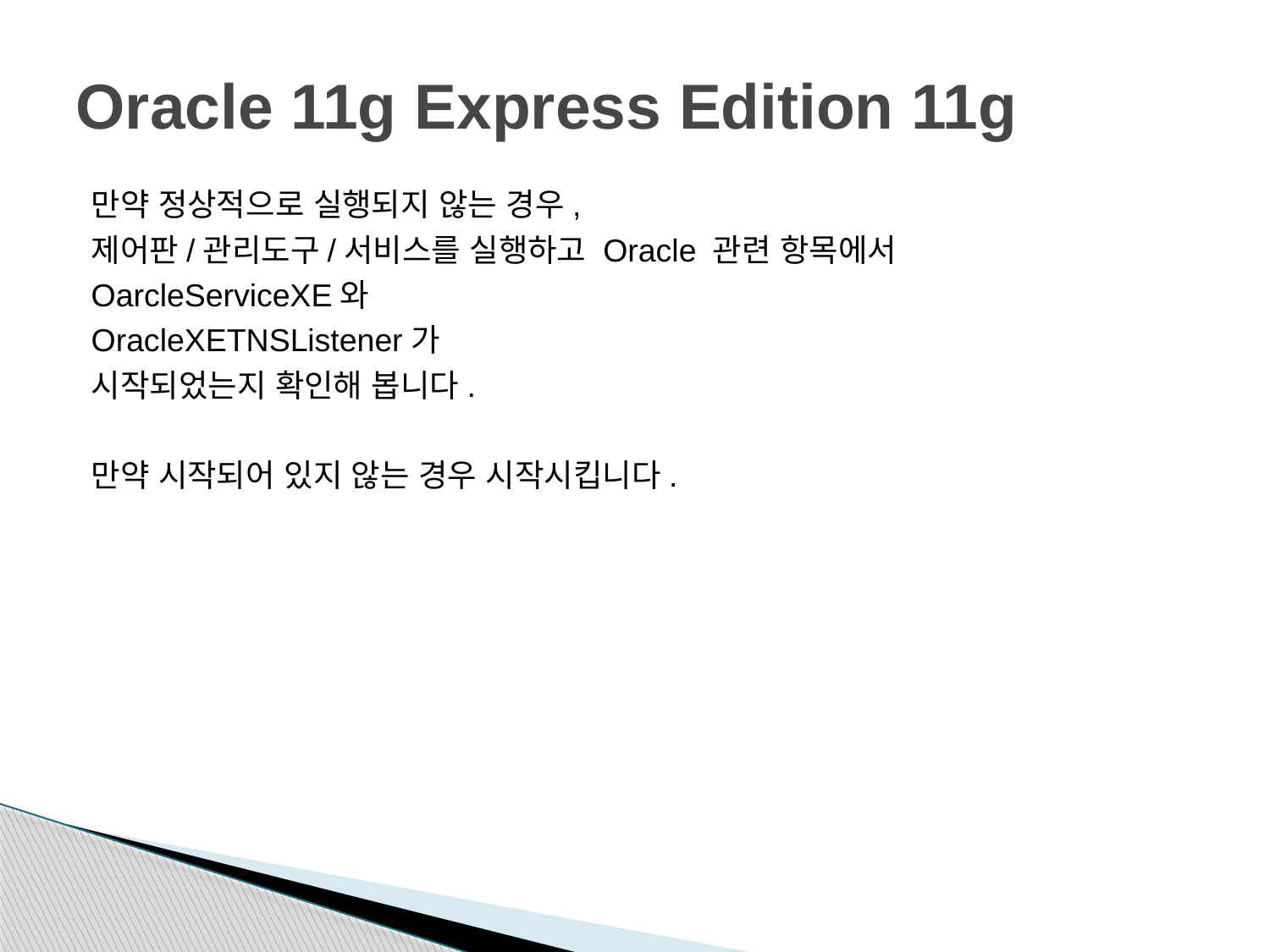

# Oracle 11g Express Edition 11g
만약 정상적으로 실행되지 않는 경우,
제어판/관리도구/서비스를 실행하고 Oracle 관련 항목에서
OarcleServiceXE와
OracleXETNSListener가
시작되었는지 확인해 봅니다.

만약 시작되어 있지 않는 경우 시작시킵니다.